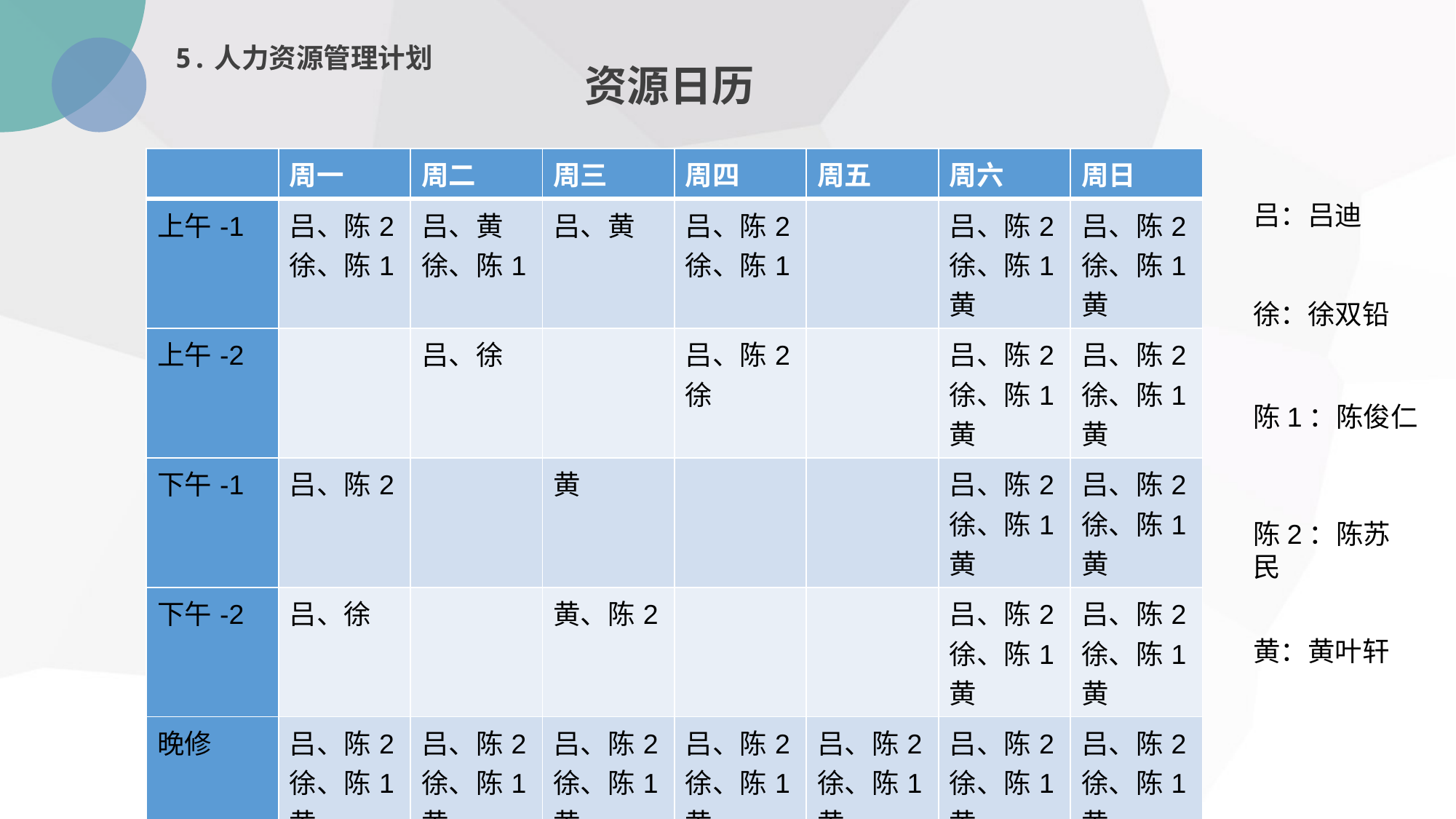

5.人力资源管理计划

资源日历
|  | 周一 | 周二 | 周三 | 周四 | 周五 | 周六 | 周日 |
| --- | --- | --- | --- | --- | --- | --- | --- |
| 上午-1 | 吕、陈2 徐、陈1 | 吕、黄 徐、陈1 | 吕、黄 | 吕、陈2 徐、陈1 |  | 吕、陈2 徐、陈1 黄 | 吕、陈2 徐、陈1 黄 |
| 上午-2 |  | 吕、徐 |  | 吕、陈2 徐 |  | 吕、陈2 徐、陈1 黄 | 吕、陈2 徐、陈1 黄 |
| 下午-1 | 吕、陈2 |  | 黄 |  |  | 吕、陈2 徐、陈1 黄 | 吕、陈2 徐、陈1 黄 |
| 下午-2 | 吕、徐 |  | 黄、陈2 |  |  | 吕、陈2 徐、陈1 黄 | 吕、陈2 徐、陈1 黄 |
| 晚修 | 吕、陈2 徐、陈1 黄 | 吕、陈2 徐、陈1 黄 | 吕、陈2 徐、陈1 黄 | 吕、陈2 徐、陈1 黄 | 吕、陈2 徐、陈1 黄 | 吕、陈2 徐、陈1 黄 | 吕、陈2 徐、陈1 黄 |
吕：吕迪
徐：徐双铅

陈1：陈俊仁
陈2：陈苏民
黄：黄叶轩